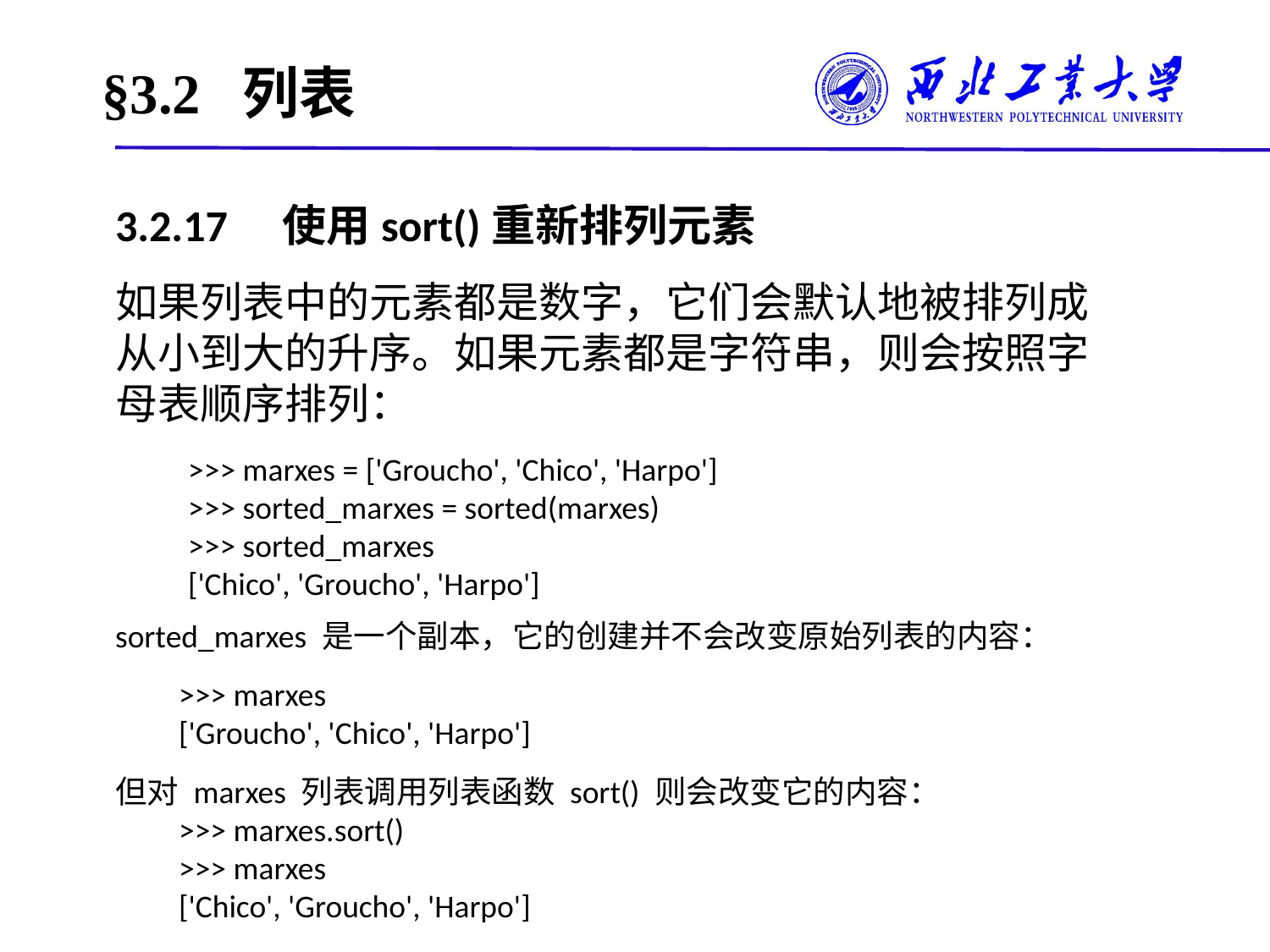

# §3.2  列表
3.2.17　使用sort()重新排列元素

如果列表中的元素都是数字，它们会默认地被排列成从小到大的升序。如果元素都是字符串，则会按照字母表顺序排列：
>>> marxes = ['Groucho', 'Chico', 'Harpo']
>>> sorted_marxes = sorted(marxes)
>>> sorted_marxes
['Chico', 'Groucho', 'Harpo']
sorted_marxes 是一个副本，它的创建并不会改变原始列表的内容：
>>> marxes
['Groucho', 'Chico', 'Harpo']
但对 marxes 列表调用列表函数 sort() 则会改变它的内容：
>>> marxes.sort()
>>> marxes
['Chico', 'Groucho', 'Harpo']